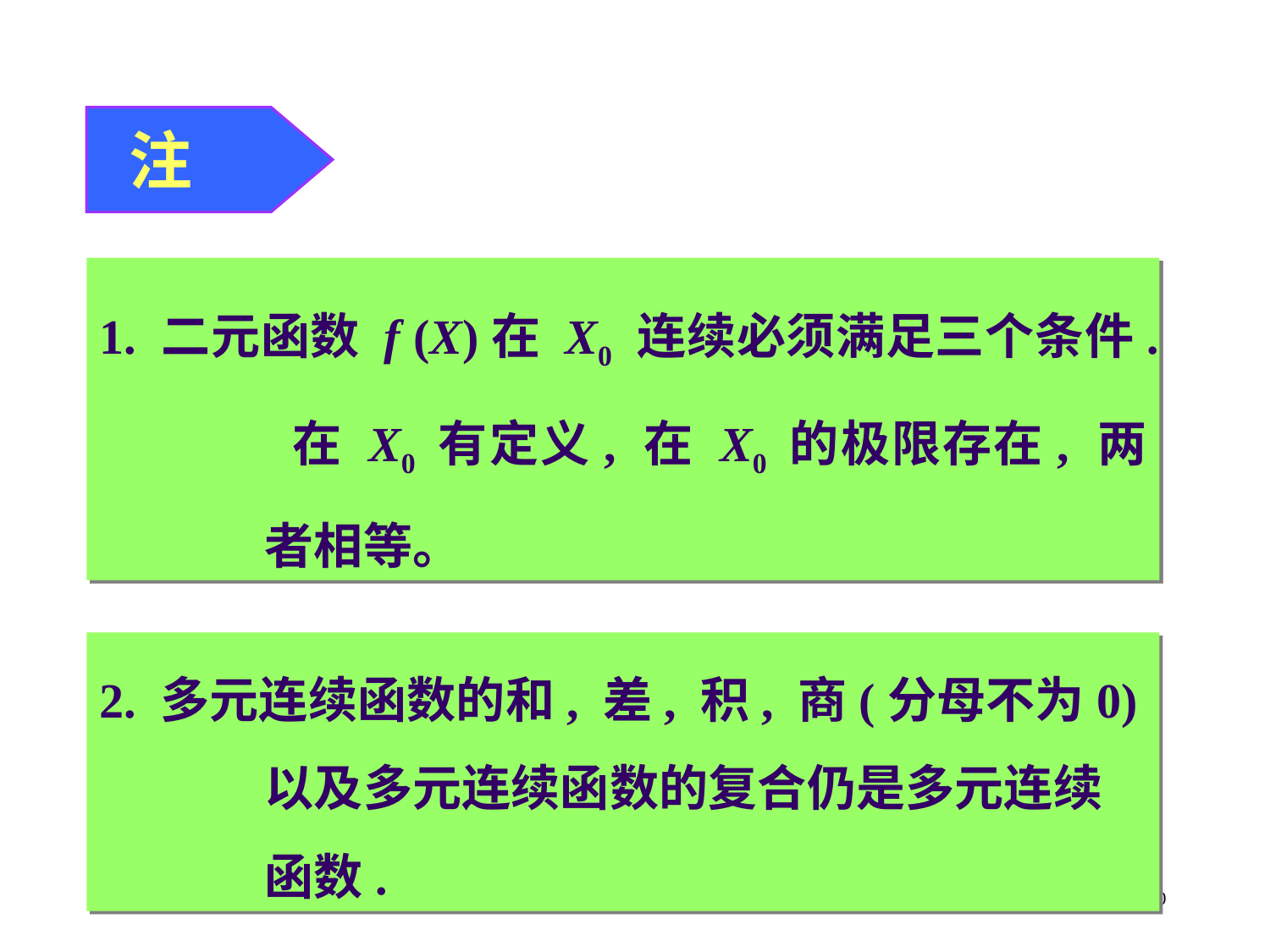

注
1. 二元函数 f (X)在 X0 连续必须满足三个条件. 在 X0 有定义, 在 X0 的极限存在, 两者相等。
2. 多元连续函数的和, 差, 积, 商(分母不为0)以及多元连续函数的复合仍是多元连续函数.
10